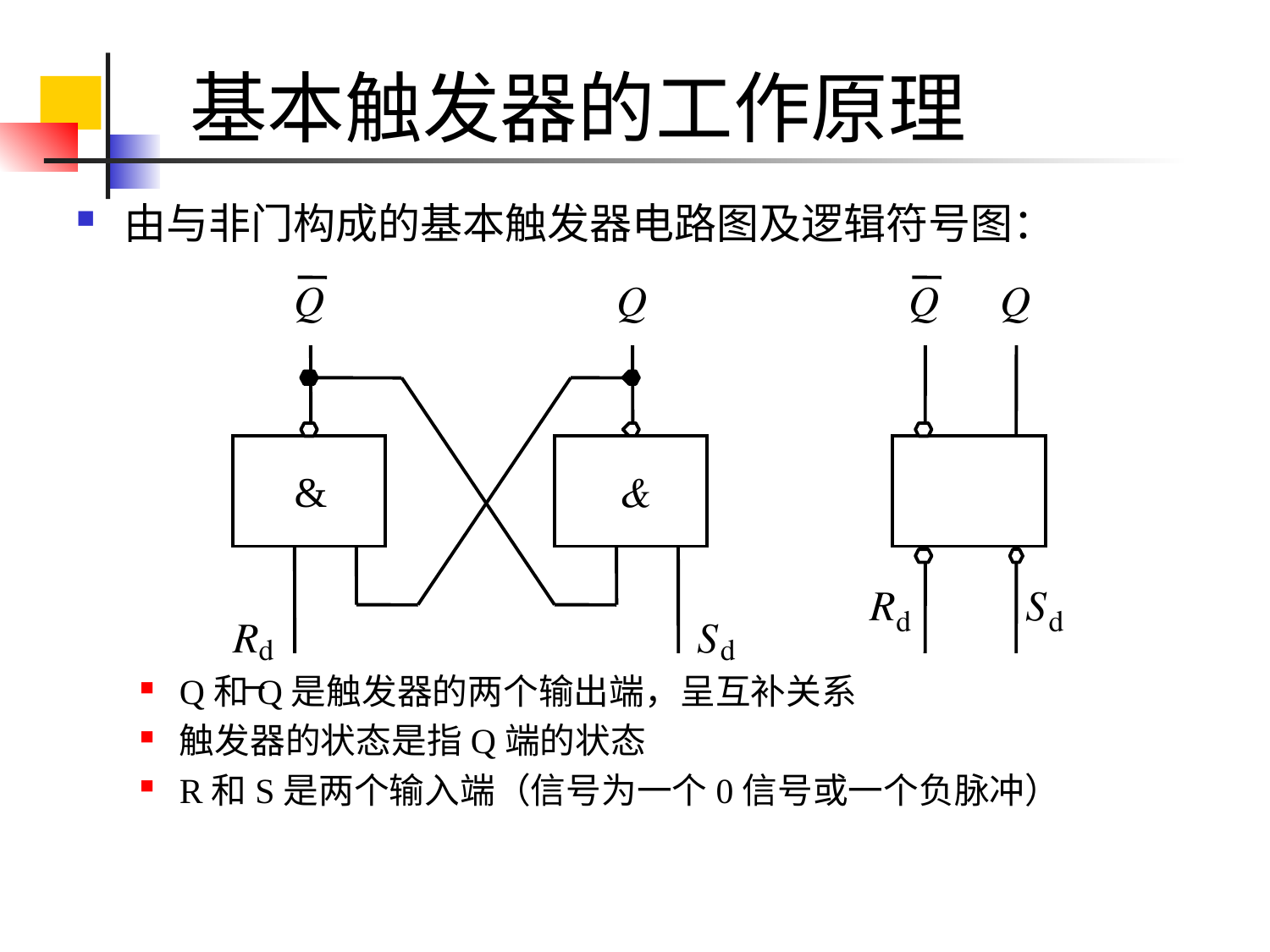

# 基本触发器的工作原理
由与非门构成的基本触发器电路图及逻辑符号图：

Q和Q是触发器的两个输出端，呈互补关系
触发器的状态是指Q端的状态
R和S是两个输入端（信号为一个0信号或一个负脉冲）
Q
Q
Q
Q

&
&

R
S
d
d

R
S
d
d